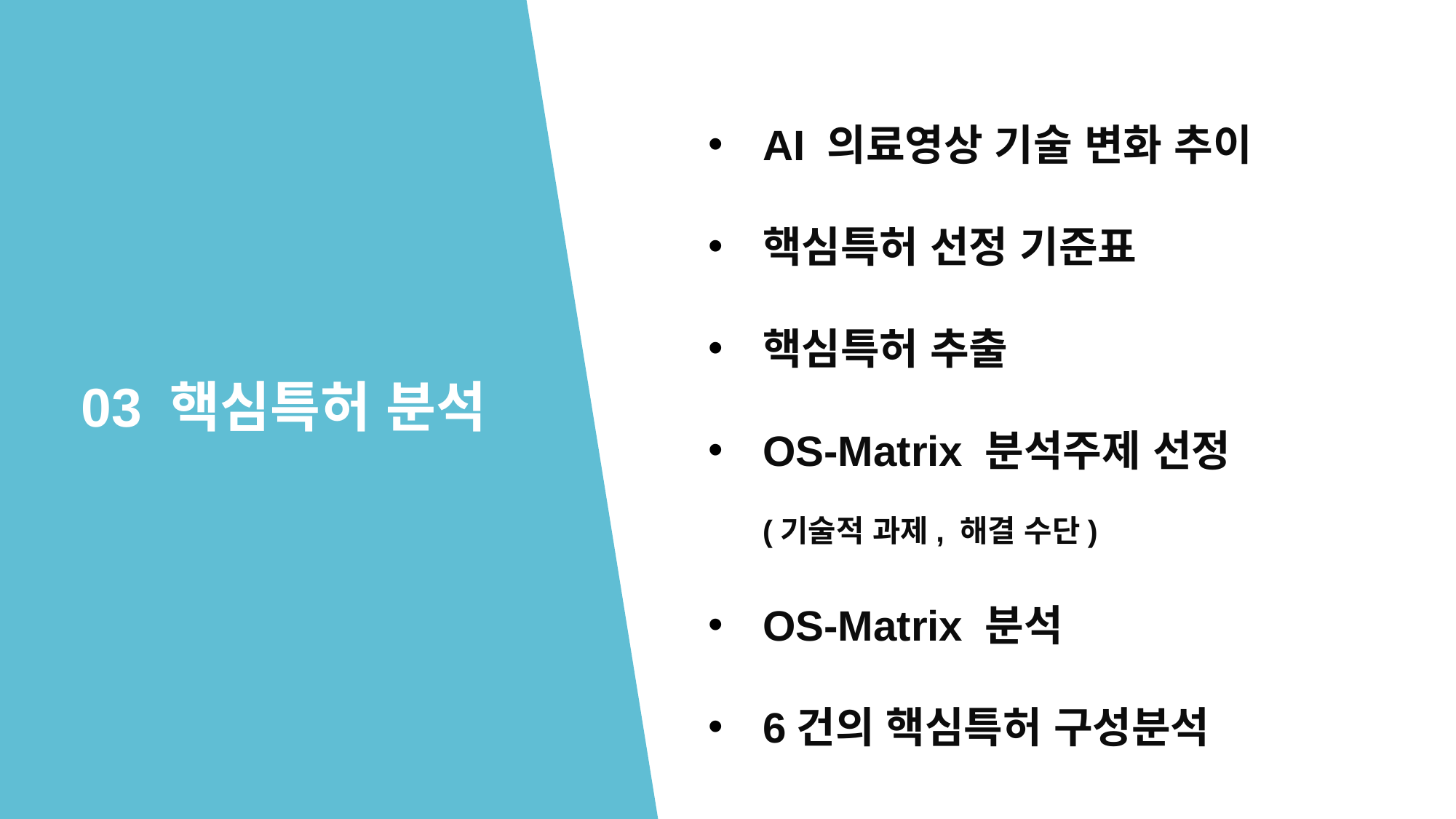

AI 의료영상 기술 변화 추이
핵심특허 선정 기준표
핵심특허 추출
OS-Matrix 분석주제 선정
(기술적 과제, 해결 수단)
OS-Matrix 분석
6건의 핵심특허 구성분석

03 핵심특허 분석